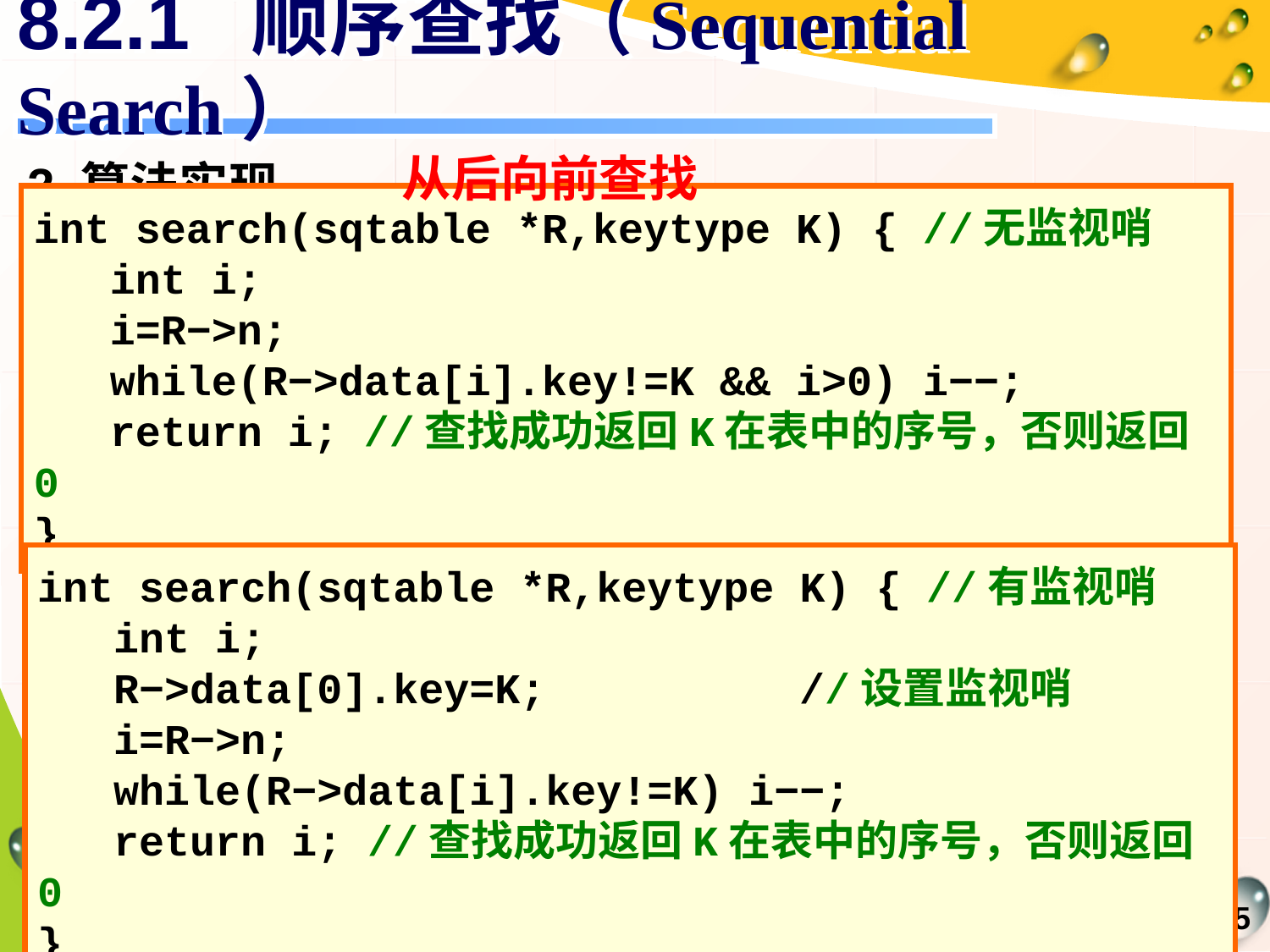

# 8.2.1  顺序查找（Sequential Search）
从后向前查找
2.算法实现

int search(sqtable *R,keytype K) { //无监视哨
   int i;
   i=R−>n;
   while(R−>data[i].key!=K && i>0) i−−;
   return i; //查找成功返回K在表中的序号，否则返回0
}
int search(sqtable *R,keytype K) { //有监视哨
   int i;
   R−>data[0].key=K;		//设置监视哨
   i=R−>n;
   while(R−>data[i].key!=K) i−−;
   return i; //查找成功返回K在表中的序号，否则返回0
}
15
2016/12/13
第8章 查找